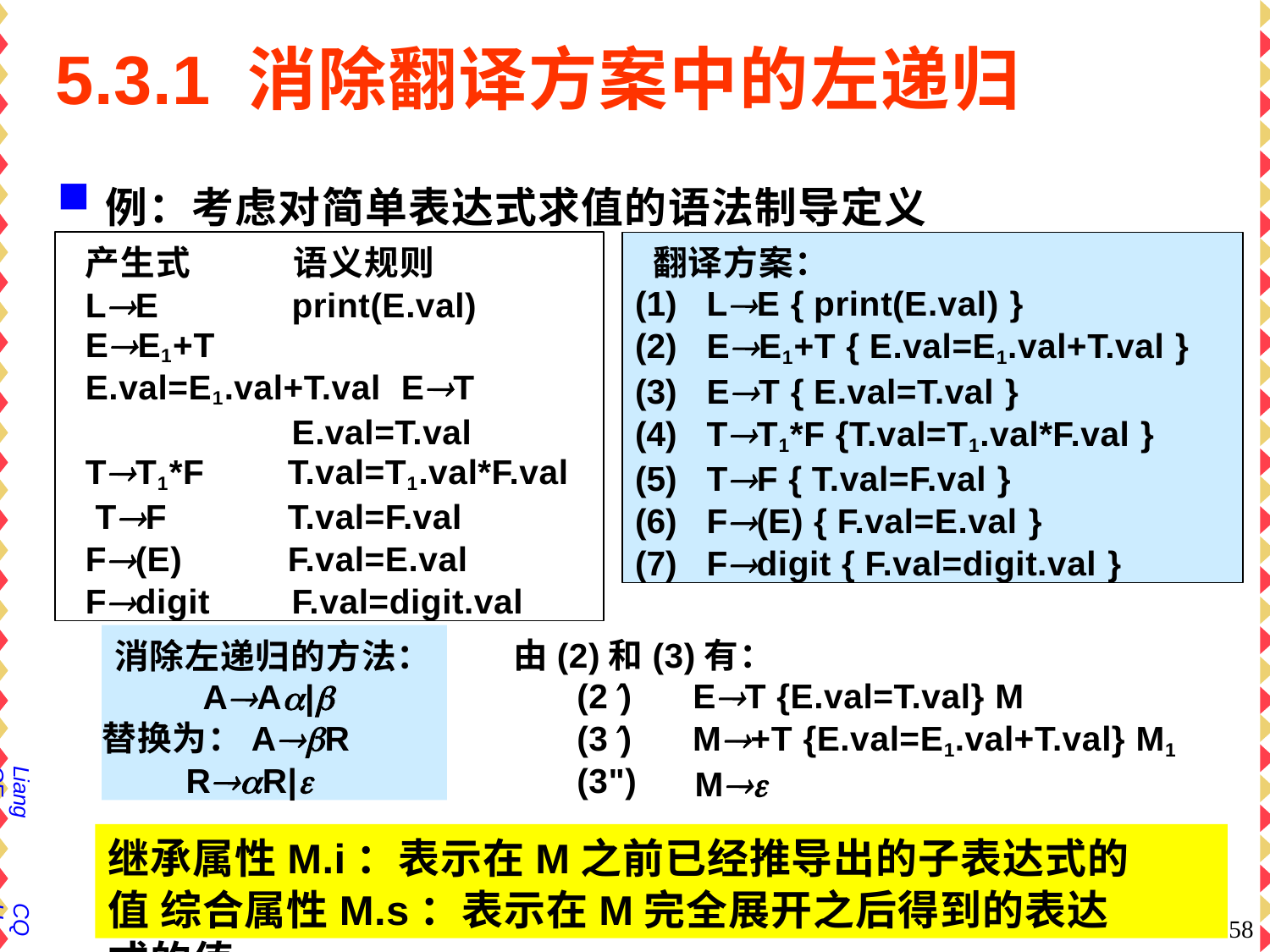

# 5.3.1 消除翻译方案中的左递归
例：考虑对简单表达式求值的语法制导定义
产生式	语义规则
L→E		print(E.val)  E→E1+T	E.val=E1.val+T.val  E→T		E.val=T.val  T→T1*F	T.val=T1.val*F.val  T→F	T.val=F.val  F→(E)	F.val=E.val  F→digit		F.val=digit.val
翻译方案：
L→E { print(E.val) }
E→E1+T { E.val=E1.val+T.val }
E→T { E.val=T.val }
T→T1*F {T.val=T1.val*F.val }
T→F { T.val=F.val }
F→(E) { F.val=E.val }
F→digit { F.val=digit.val }
消除左递归的方法：  A→Aα|β
替换为：A→βR
R→αR|ε
由(2)和(3)有：
(2′)
(3′)  (3")
E→T {E.val=T.val} M
M→+T {E.val=E1.val+T.val} M1  M→ε
Liang GE

继承属性M.i：表示在M之前已经推导出的子表达式的值 综合属性M.s：表示在M完全展开之后得到的表达式的值
CQU
58